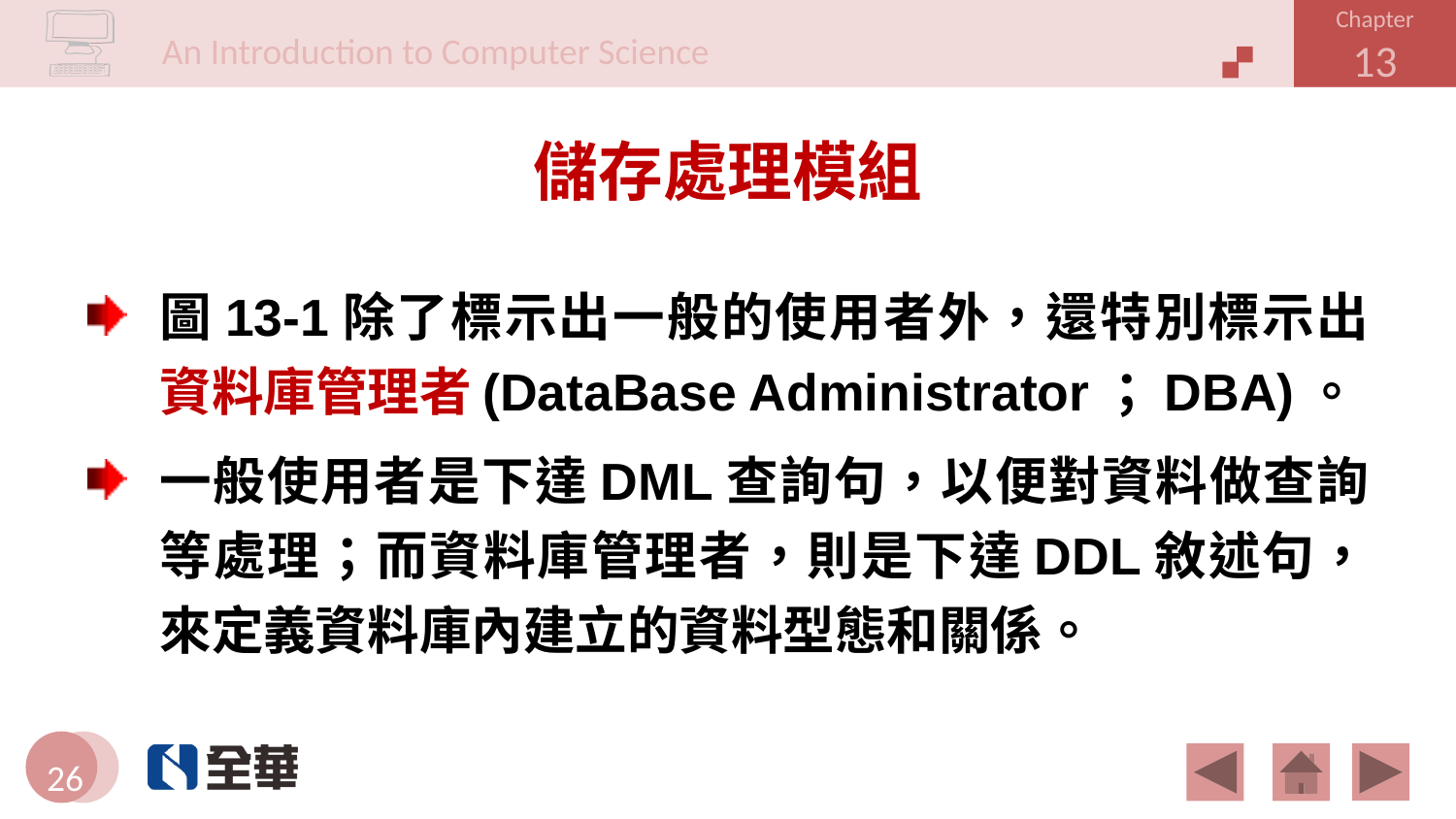

# 儲存處理模組
圖13-1除了標示出一般的使用者外，還特別標示出資料庫管理者(DataBase Administrator；DBA)。
一般使用者是下達DML查詢句，以便對資料做查詢等處理；而資料庫管理者，則是下達DDL敘述句，來定義資料庫內建立的資料型態和關係。